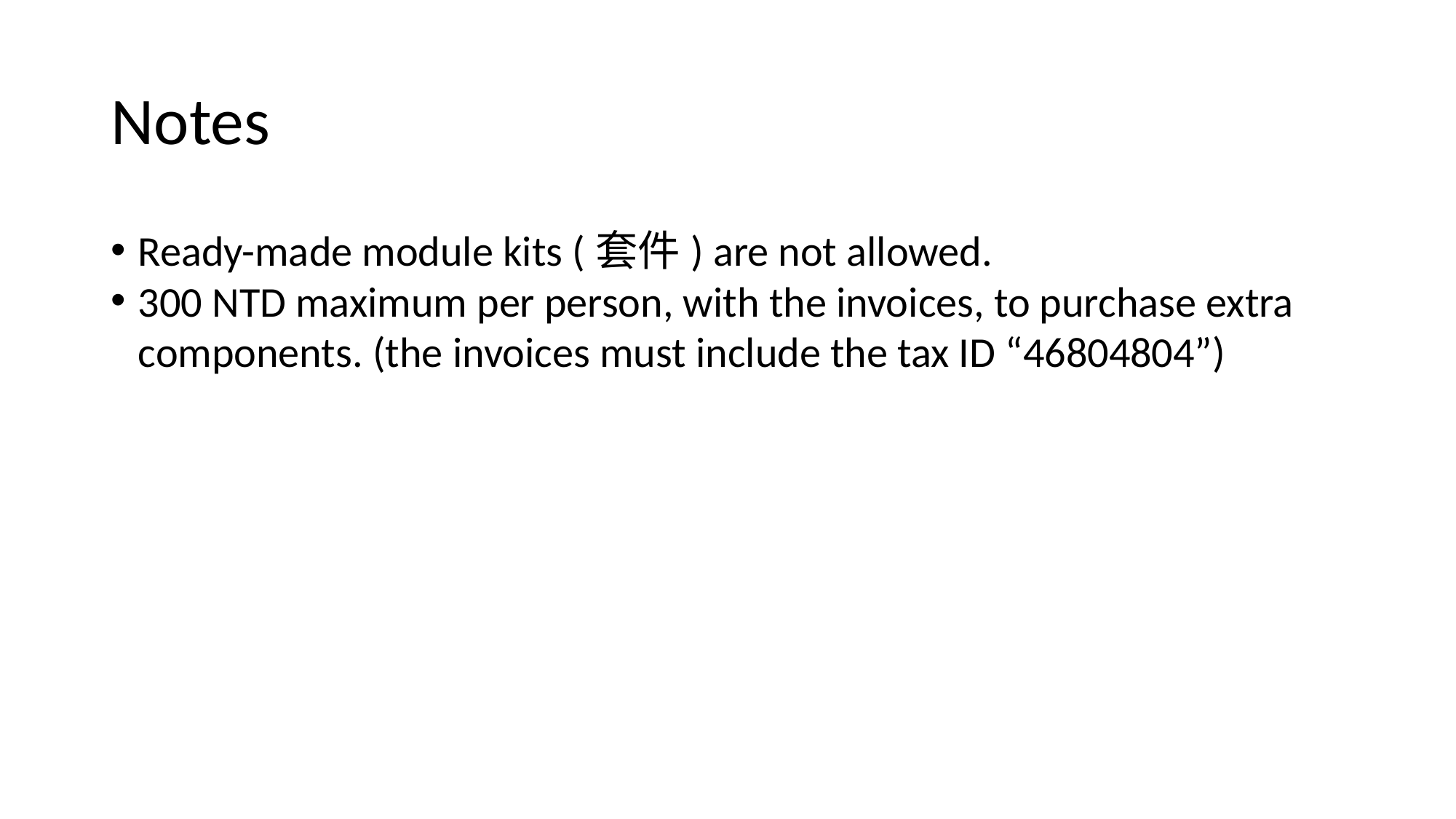

# Notes
Ready-made module kits (套件) are not allowed.
300 NTD maximum per person, with the invoices, to purchase extra components. (the invoices must include the tax ID “46804804”)